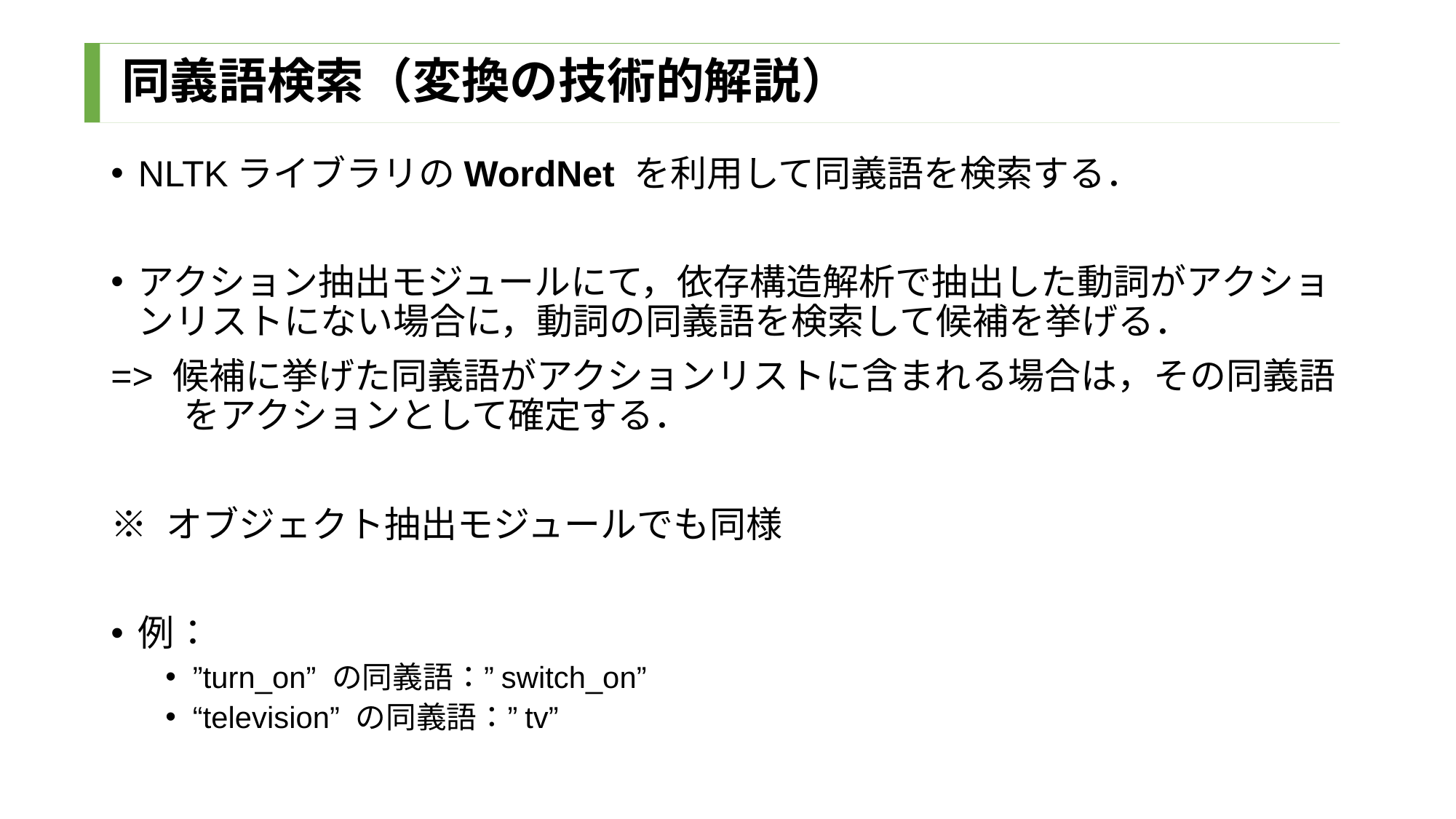

# 同義語検索（変換の技術的解説）
NLTKライブラリのWordNet を利用して同義語を検索する．

アクション抽出モジュールにて，依存構造解析で抽出した動詞がアクションリストにない場合に，動詞の同義語を検索して候補を挙げる．
=> 候補に挙げた同義語がアクションリストに含まれる場合は，その同義語　　をアクションとして確定する．

※ オブジェクト抽出モジュールでも同様

例：
”turn_on” の同義語：”switch_on”
“television” の同義語：”tv”